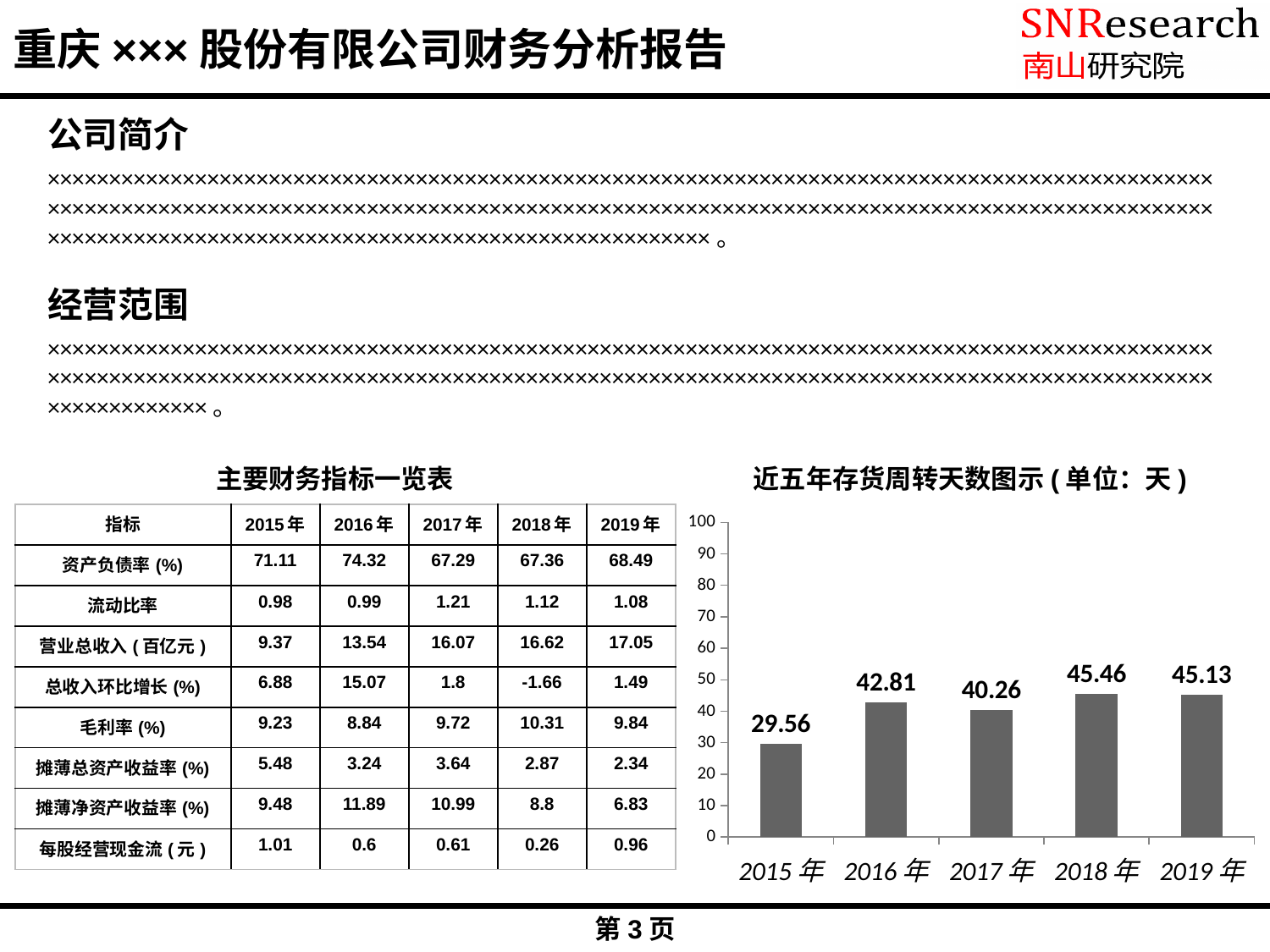

# 重庆×××股份有限公司财务分析报告
公司简介
××××××××××××××××××××××××××××××××××××××××××××××××××××××××××××××××××××××××××××××××××××××××××××××××××××××××××××××××××××××××××××××××××××××××××××××××××××××××××××××××××××××××××××××××××××××××××××××××××××××××××××××××××××××××××××××××××××××××××××××××××××。
经营范围
×××××××××××××××××××××××××××××××××××××××××××××××××××××××××××××××××××××××××××××××××××××××××××××××××××××××××××××××××××××××××××××××××××××××××××××××××××××××××××××××××××××××××××××××××××××××××××××××××××××××××××。
主要财务指标一览表
近五年存货周转天数图示(单位：天)
| 指标 | 2015年 | 2016年 | 2017年 | 2018年 | 2019年 |
| --- | --- | --- | --- | --- | --- |
| 资产负债率(%) | 71.11 | 74.32 | 67.29 | 67.36 | 68.49 |
| 流动比率 | 0.98 | 0.99 | 1.21 | 1.12 | 1.08 |
| 营业总收入(百亿元) | 9.37 | 13.54 | 16.07 | 16.62 | 17.05 |
| 总收入环比增长(%) | 6.88 | 15.07 | 1.8 | -1.66 | 1.49 |
| 毛利率(%) | 9.23 | 8.84 | 9.72 | 10.31 | 9.84 |
| 摊薄总资产收益率(%) | 5.48 | 3.24 | 3.64 | 2.87 | 2.34 |
| 摊薄净资产收益率(%) | 9.48 | 11.89 | 10.99 | 8.8 | 6.83 |
| 每股经营现金流(元) | 1.01 | 0.6 | 0.61 | 0.26 | 0.96 |

### Chart

| Category | Series 1 |
|---|---|
| 2015年 | 29.56 |
| 2016年 | 42.81 |
| 2017年 | 40.26 |
| 2018年 | 45.46 |
| 2019年 | 45.13 |
第3页